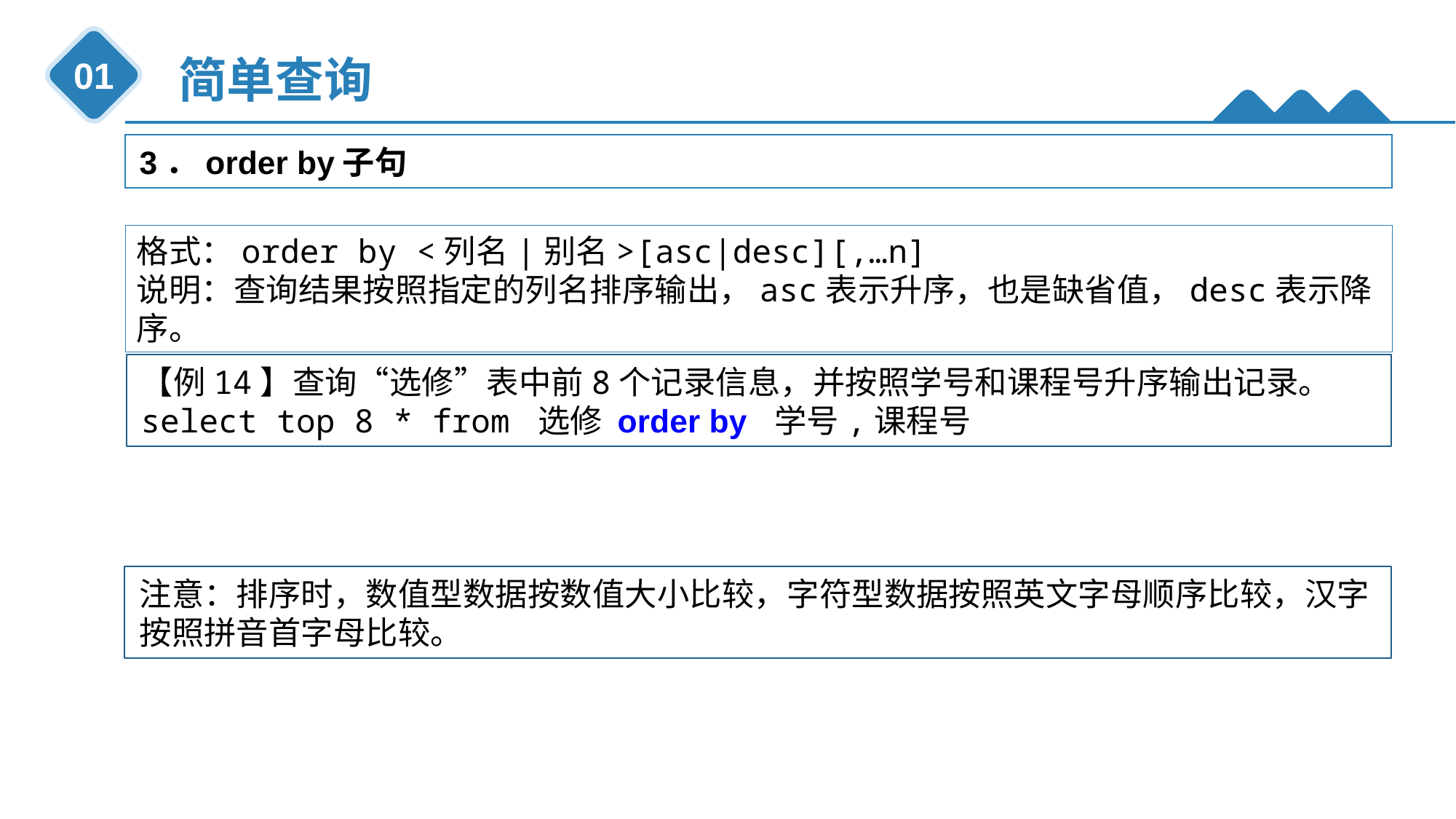

简单查询
01

3．order by子句
格式：order by <列名|别名>[asc|desc][,…n]
说明：查询结果按照指定的列名排序输出，asc表示升序，也是缺省值，desc表示降序。
【例14】查询“选修”表中前8个记录信息，并按照学号和课程号升序输出记录。
select top 8 * from 选修 order by 学号,课程号
注意：排序时，数值型数据按数值大小比较，字符型数据按照英文字母顺序比较，汉字按照拼音首字母比较。